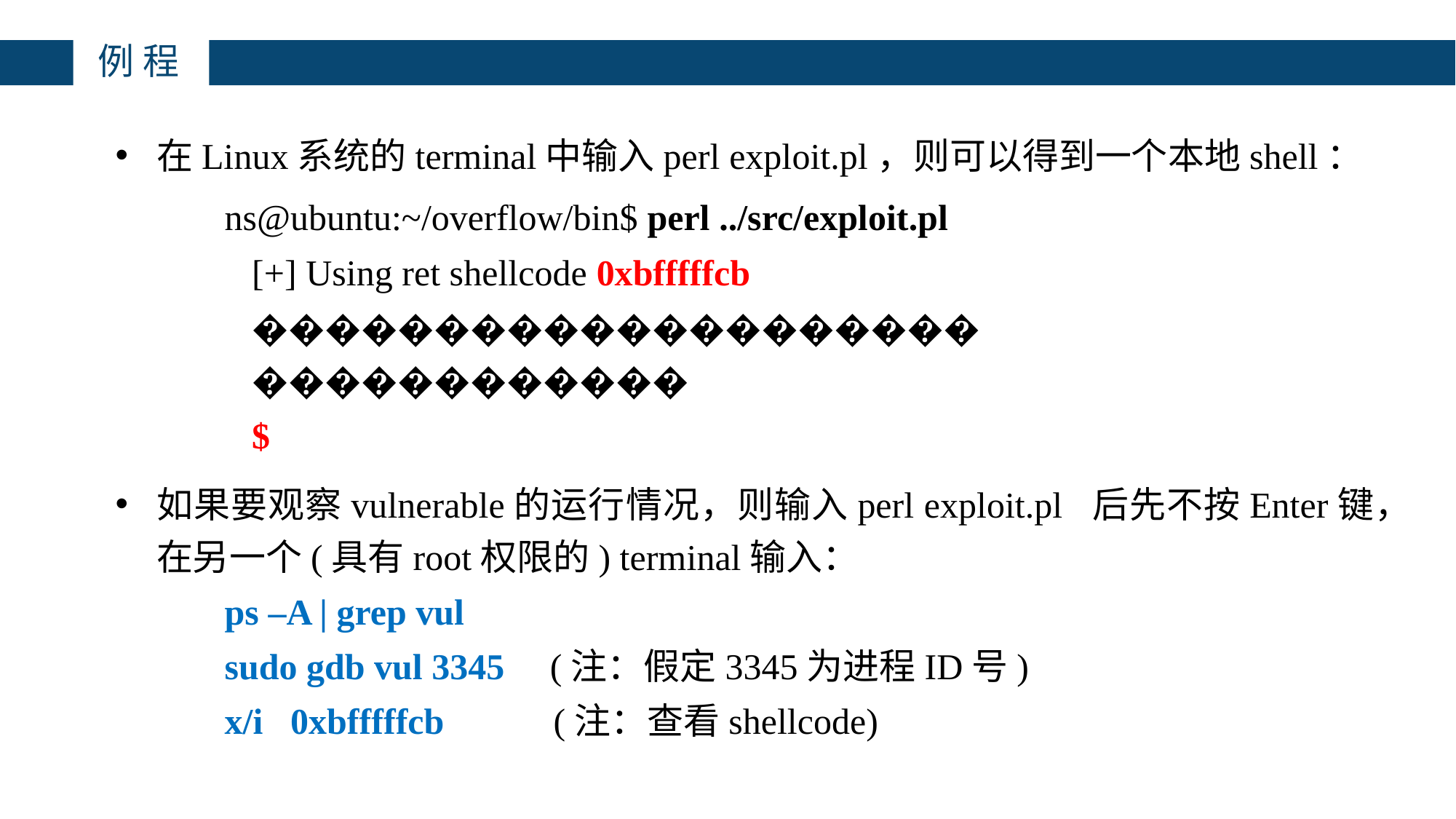

# 例程

在Linux系统的terminal中输入perl exploit.pl，则可以得到一个本地shell：
ns@ubuntu:~/overflow/bin$ perl ../src/exploit.pl
[+] Using ret shellcode 0xbfffffcb
��������������������
������������
$
如果要观察vulnerable的运行情况，则输入perl exploit.pl  后先不按Enter键，在另一个(具有root权限的) terminal输入：
ps –A | grep vul
sudo gdb vul 3345     (注：假定3345为进程ID号)
x/i   0xbfffffcb            (注：查看shellcode)